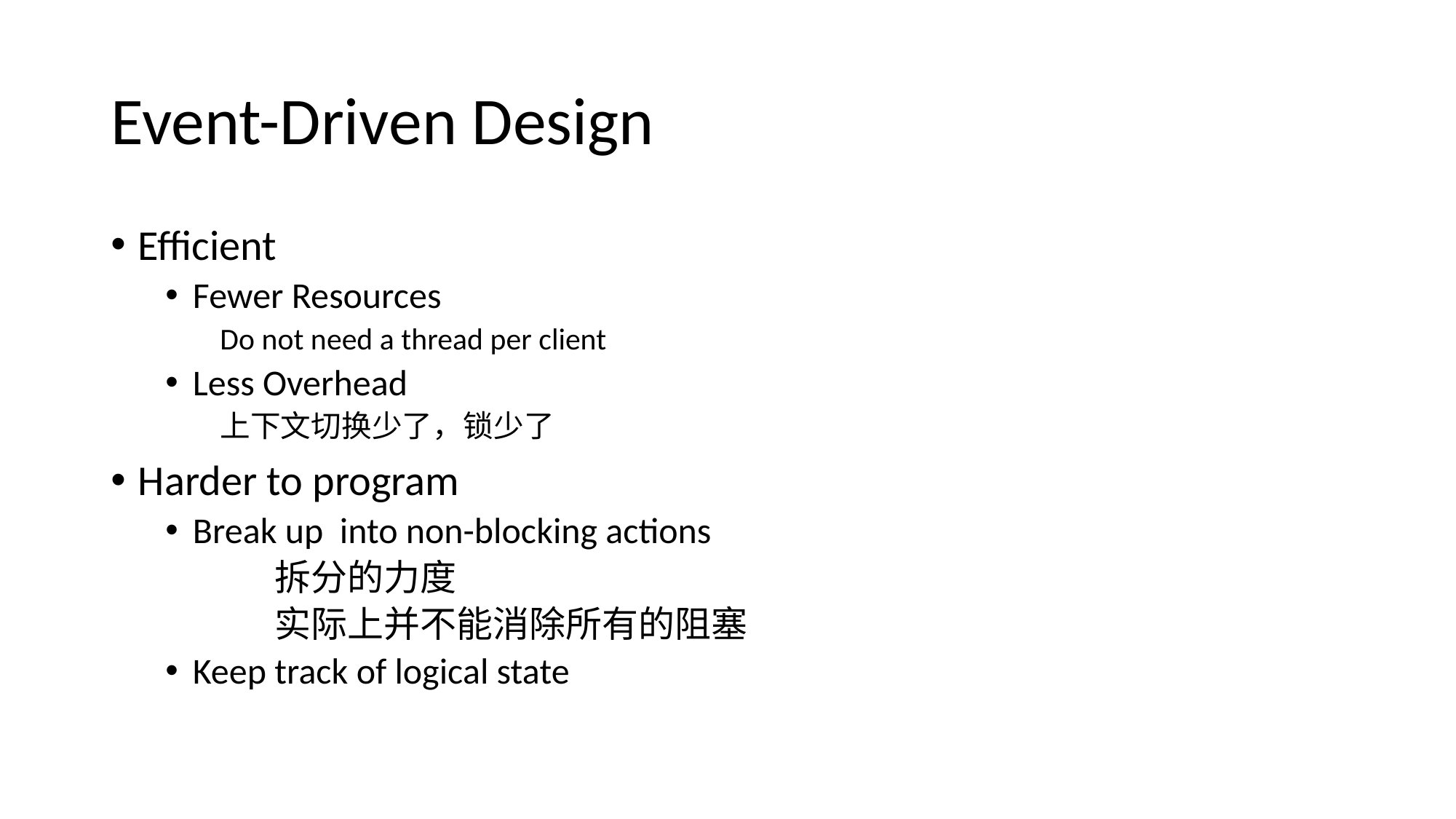

# Event-Driven Design
Efficient
Fewer Resources
Do not need a thread per client
Less Overhead
上下文切换少了，锁少了
Harder to program
Break up  into non-blocking actions
	拆分的力度
	实际上并不能消除所有的阻塞
Keep track of logical state